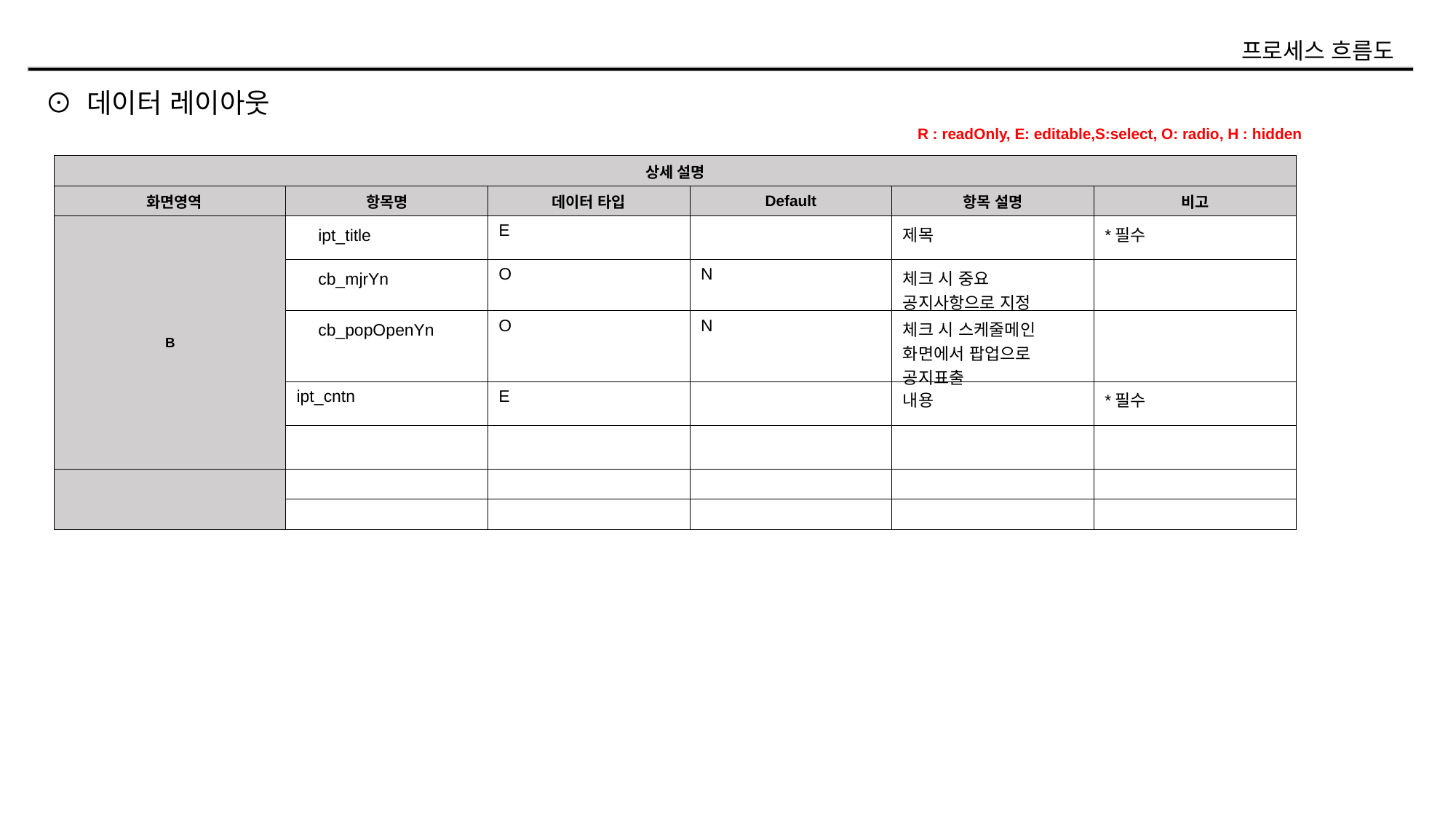

프로세스 흐름도

⊙ 데이터 레이아웃
R : readOnly, E: editable,S:select, O: radio, H : hidden
| 상세 설명 |  |  |  |  |  |
| --- | --- | --- | --- | --- | --- |
| 화면영역 | 항목명 | 데이터 타입 | Default | 항목 설명 | 비고 |
| B | ipt\_title | E |  | 제목 | \*필수 |
|  | cb\_mjrYn | O | N | 체크 시 중요 공지사항으로 지정 |  |
|  | cb\_popOpenYn | O | N | 체크 시 스케줄메인 화면에서 팝업으로 공지표출 |  |
|  | ipt\_cntn | E |  | 내용 | \*필수 |
|  |  |  |  |  |  |
|  |  |  |  |  |  |
|  |  |  |  |  |  |